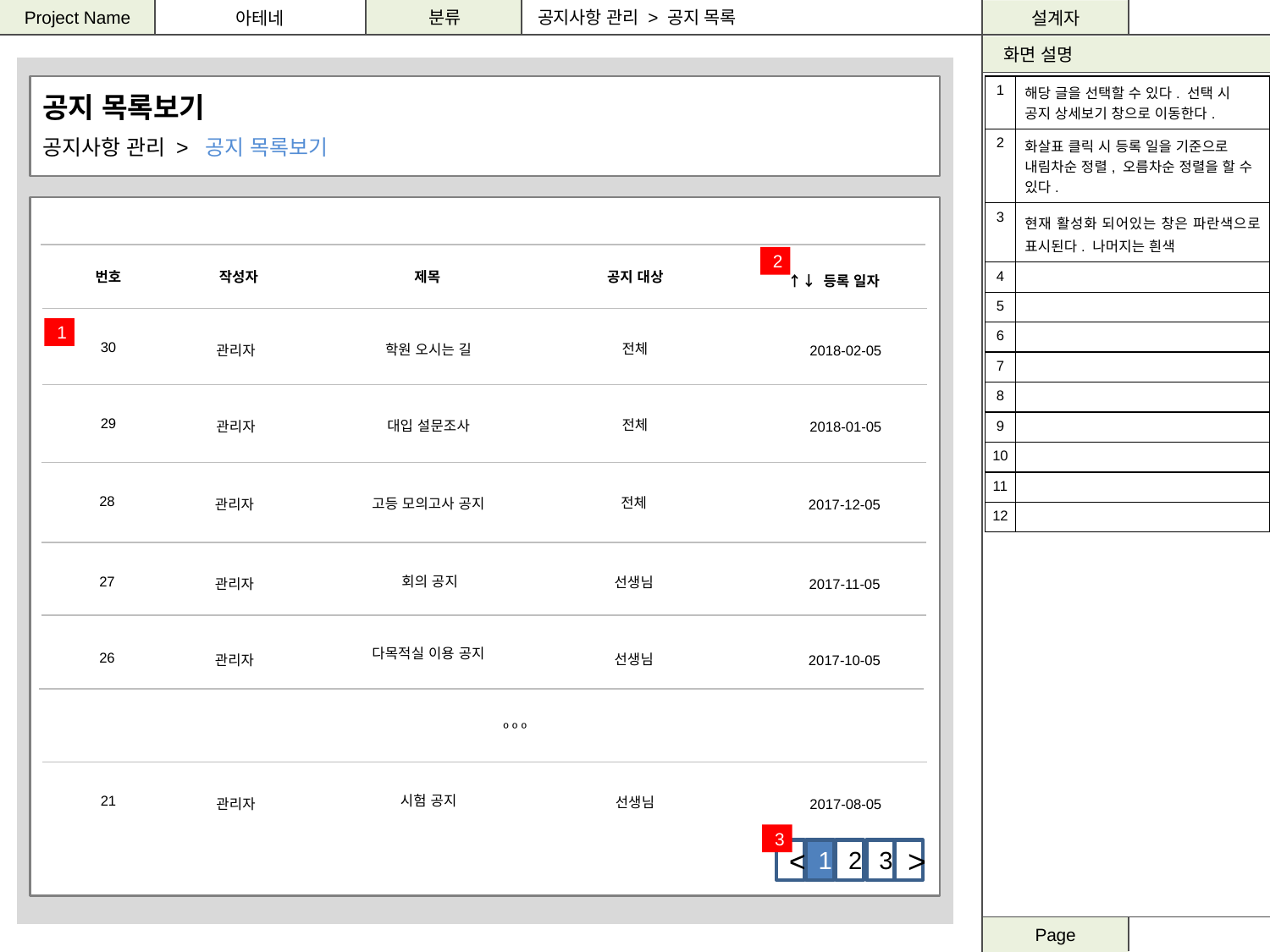

공지사항 관리 > 공지 목록

공지 목록보기
공지사항 관리 > 공지 목록보기
| 1 | 해당 글을 선택할 수 있다. 선택 시 공지 상세보기 창으로 이동한다. |
| --- | --- |
| 2 | 화살표 클릭 시 등록 일을 기준으로 내림차순 정렬, 오름차순 정렬을 할 수 있다. |
| 3 | 현재 활성화 되어있는 창은 파란색으로 표시된다. 나머지는 흰색 |
| 4 |  |
| 5 |  |
| 6 |  |
| 7 |  |
| 8 |  |
| 9 |  |
| 10 |  |
| 11 |  |
| 12 |  |

번호
작성자
제목
공지 대상
2
↑↓ 등록 일자
30
1
전체
학원 오시는 길
관리자
2018-02-05
29
전체
대입 설문조사
관리자
2018-01-05
28
전체
고등 모의고사 공지
관리자
2017-12-05
27
회의 공지
선생님
관리자
2017-11-05
다목적실 이용 공지
26
선생님
관리자
2017-10-05
º º º
시험 공지
21
선생님
관리자
2017-08-05
3
<
1
2
3
>